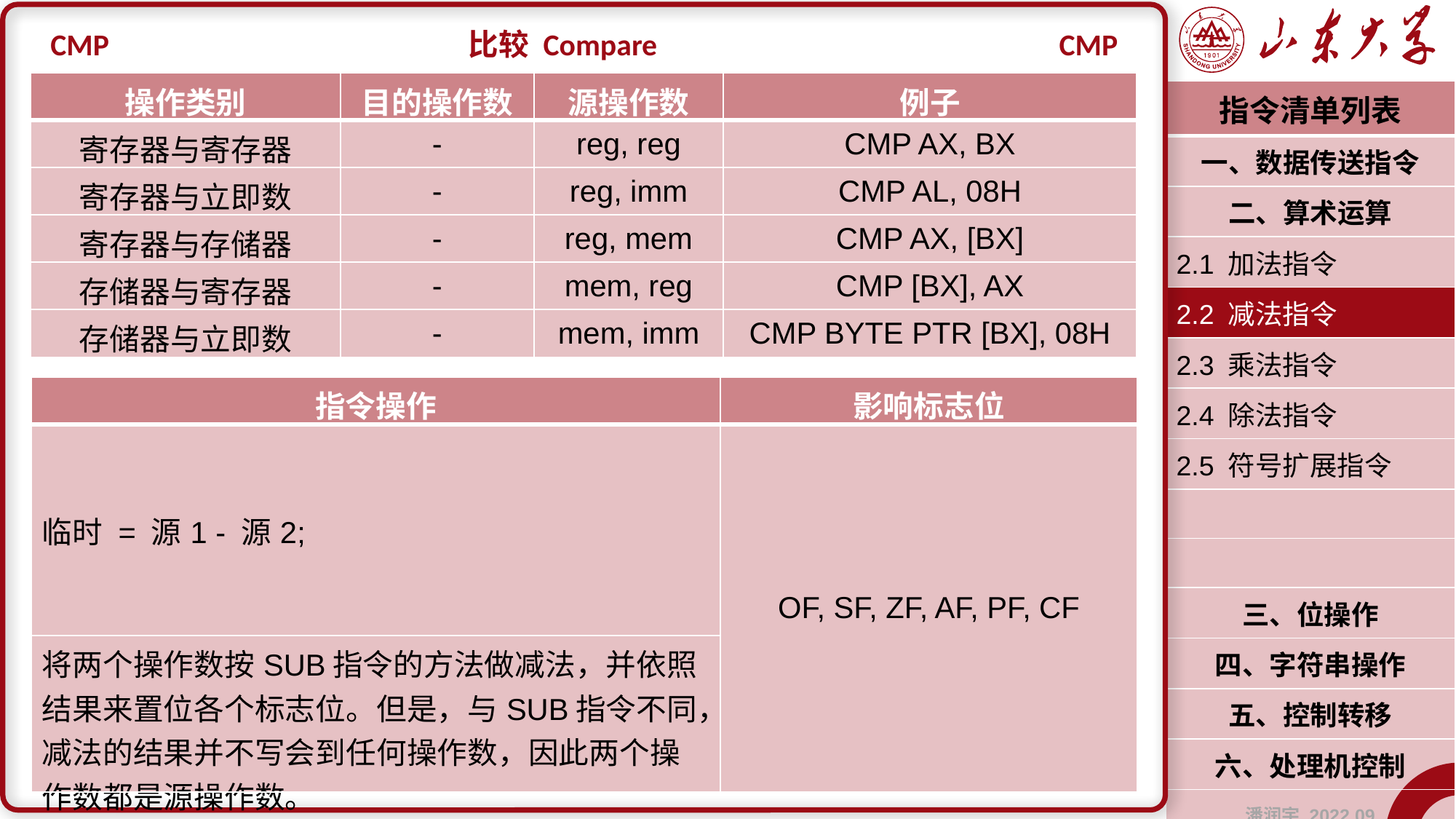

CMP
比较 Compare
CMP
| 操作类别 | 目的操作数 | 源操作数 | 例子 |
| --- | --- | --- | --- |
| 寄存器与寄存器 | - | reg, reg | CMP AX, BX |
| 寄存器与立即数 | - | reg, imm | CMP AL, 08H |
| 寄存器与存储器 | - | reg, mem | CMP AX, [BX] |
| 存储器与寄存器 | - | mem, reg | CMP [BX], AX |
| 存储器与立即数 | - | mem, imm | CMP BYTE PTR [BX], 08H |
| 指令清单列表 |
| --- |
| 一、数据传送指令 |
| 二、算术运算 |
| 2.1 加法指令 |
| 2.2 减法指令 |
| 2.3 乘法指令 |
| 2.4 除法指令 |
| 2.5 符号扩展指令 |
|  |
|  |
| 三、位操作 |
| 四、字符串操作 |
| 五、控制转移 |
| 六、处理机控制 |
| 潘润宇 2022.09 |
| 指令操作 | 影响标志位 |
| --- | --- |
| 临时 = 源1 - 源2; | OF, SF, ZF, AF, PF, CF |
| 将两个操作数按SUB指令的方法做减法，并依照结果来置位各个标志位。但是，与SUB指令不同，减法的结果并不写会到任何操作数，因此两个操作数都是源操作数。 |  |